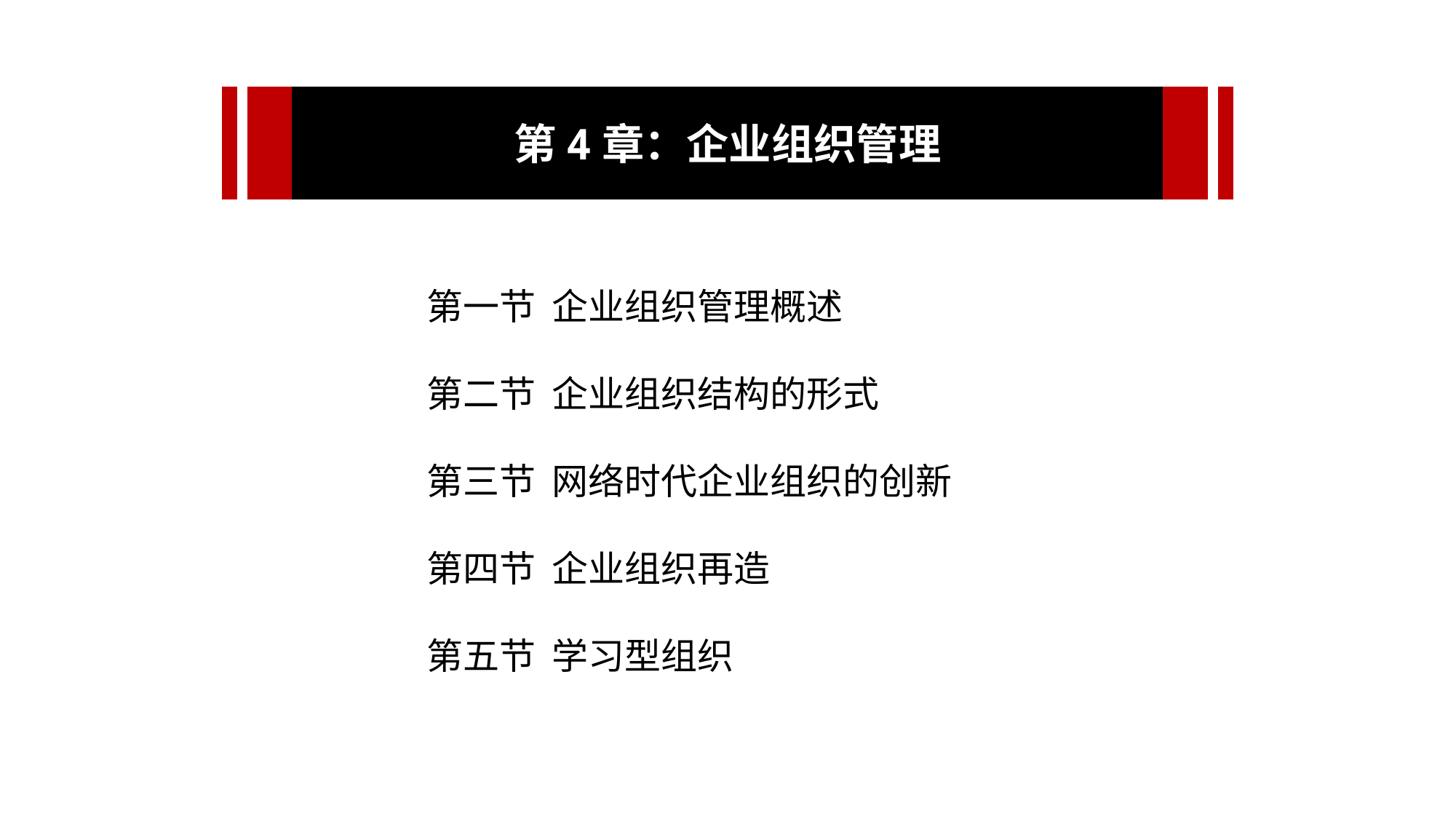

第4章：企业组织管理

第一节  企业组织管理概述
第二节  企业组织结构的形式
第三节  网络时代企业组织的创新
第四节  企业组织再造
第五节  学习型组织